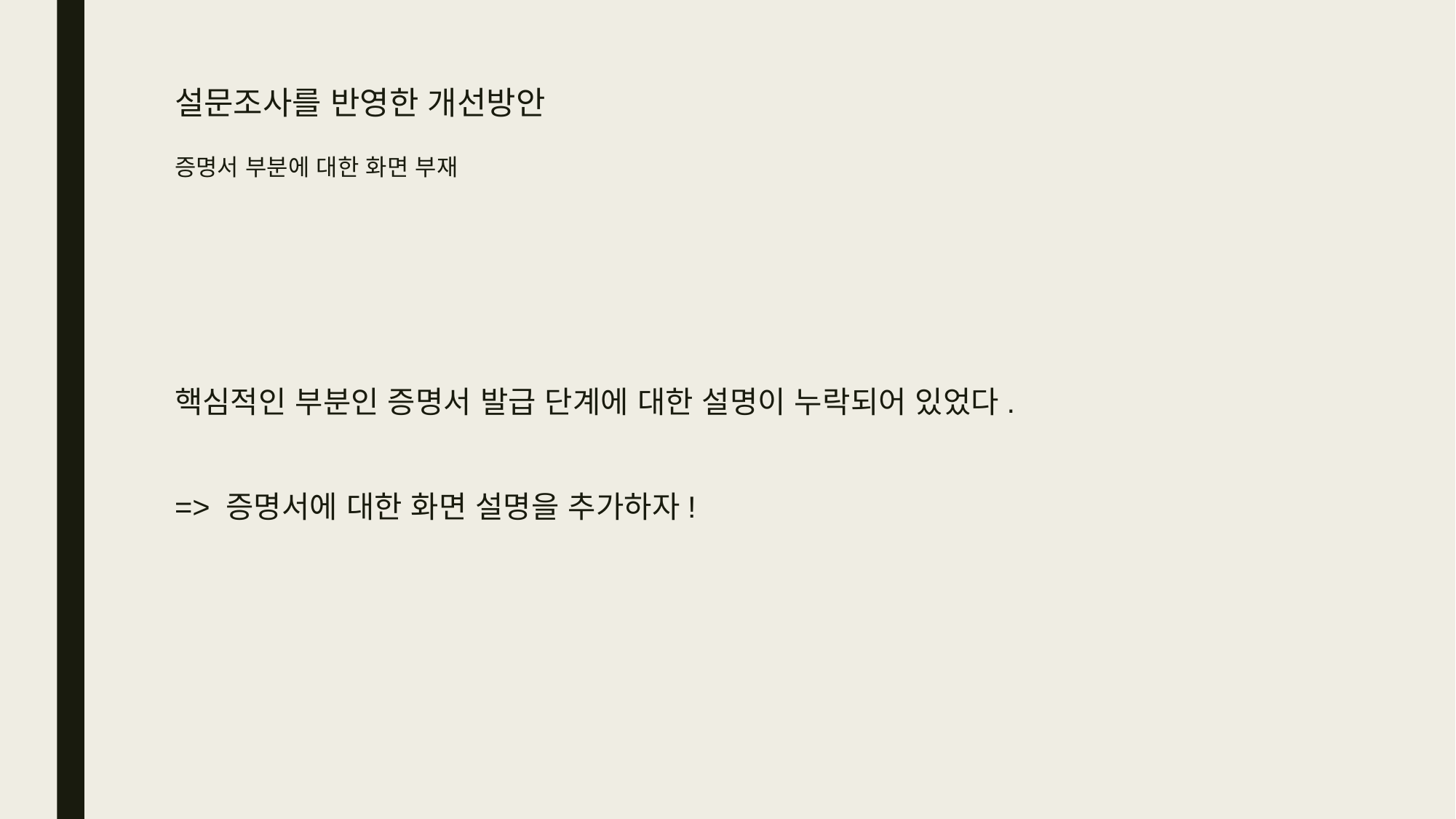

# 설문조사를 반영한 개선방안 증명서 부분에 대한 화면 부재

핵심적인 부분인 증명서 발급 단계에 대한 설명이 누락되어 있었다.

=> 증명서에 대한 화면 설명을 추가하자!